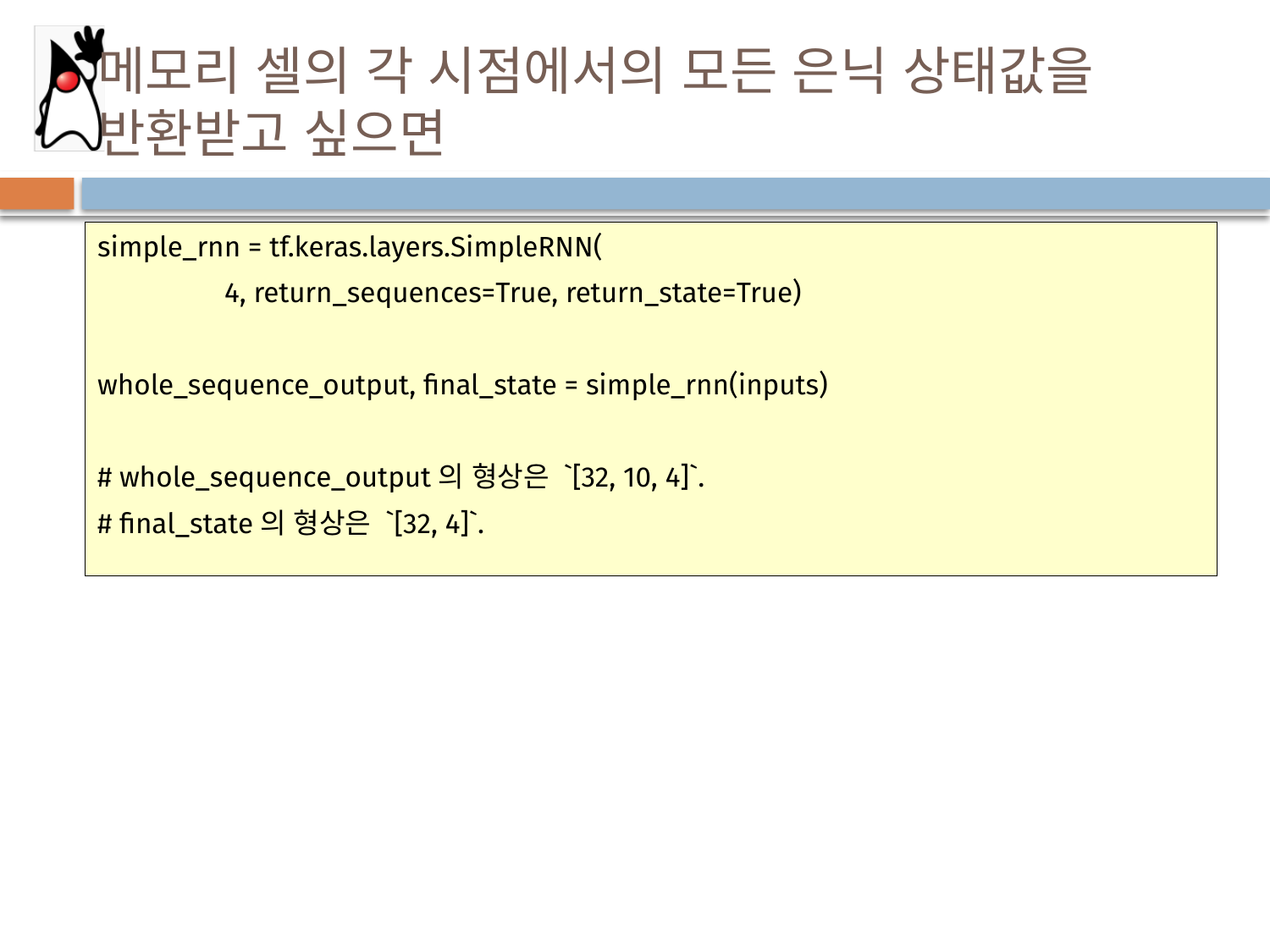

# 메모리 셀의 각 시점에서의 모든 은닉 상태값을 반환받고 싶으면
simple_rnn = tf.keras.layers.SimpleRNN(
	4, return_sequences=True, return_state=True)

whole_sequence_output, final_state = simple_rnn(inputs)

# whole_sequence_output의 형상은 `[32, 10, 4]`.
# final_state의 형상은 `[32, 4]`.